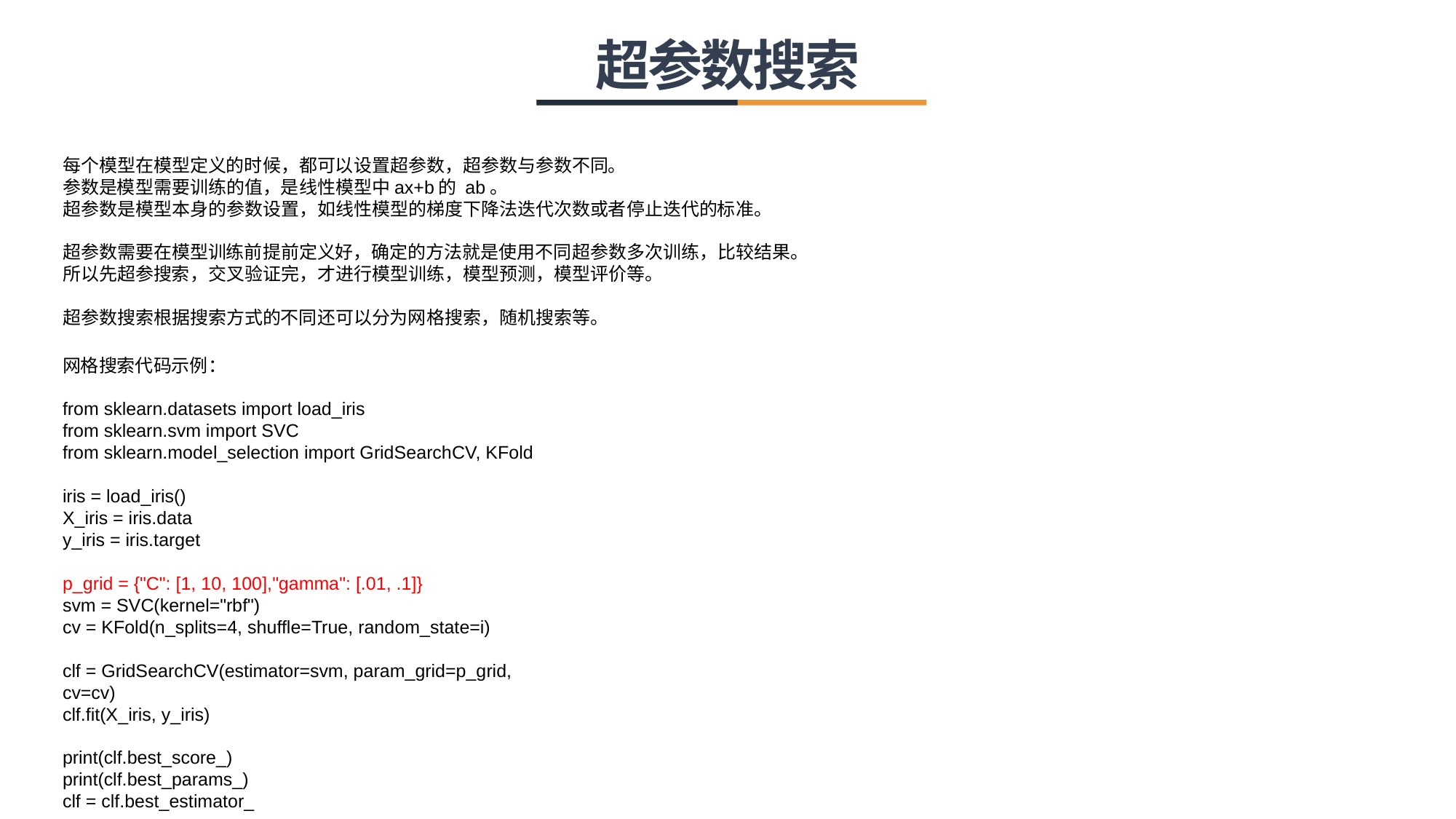

超参数搜索

每个模型在模型定义的时候，都可以设置超参数，超参数与参数不同。
参数是模型需要训练的值，是线性模型中ax+b的 ab。
超参数是模型本身的参数设置，如线性模型的梯度下降法迭代次数或者停止迭代的标准。

超参数需要在模型训练前提前定义好，确定的方法就是使用不同超参数多次训练，比较结果。
所以先超参搜索，交叉验证完，才进行模型训练，模型预测，模型评价等。

超参数搜索根据搜索方式的不同还可以分为网格搜索，随机搜索等。
网格搜索代码示例：

from sklearn.datasets import load_iris
from sklearn.svm import SVC
from sklearn.model_selection import GridSearchCV, KFold

iris = load_iris()
X_iris = iris.data
y_iris = iris.target

p_grid = {"C": [1, 10, 100],"gamma": [.01, .1]}
svm = SVC(kernel="rbf")
cv = KFold(n_splits=4, shuffle=True, random_state=i)

clf = GridSearchCV(estimator=svm, param_grid=p_grid, cv=cv)
clf.fit(X_iris, y_iris)

print(clf.best_score_)
print(clf.best_params_)
clf = clf.best_estimator_